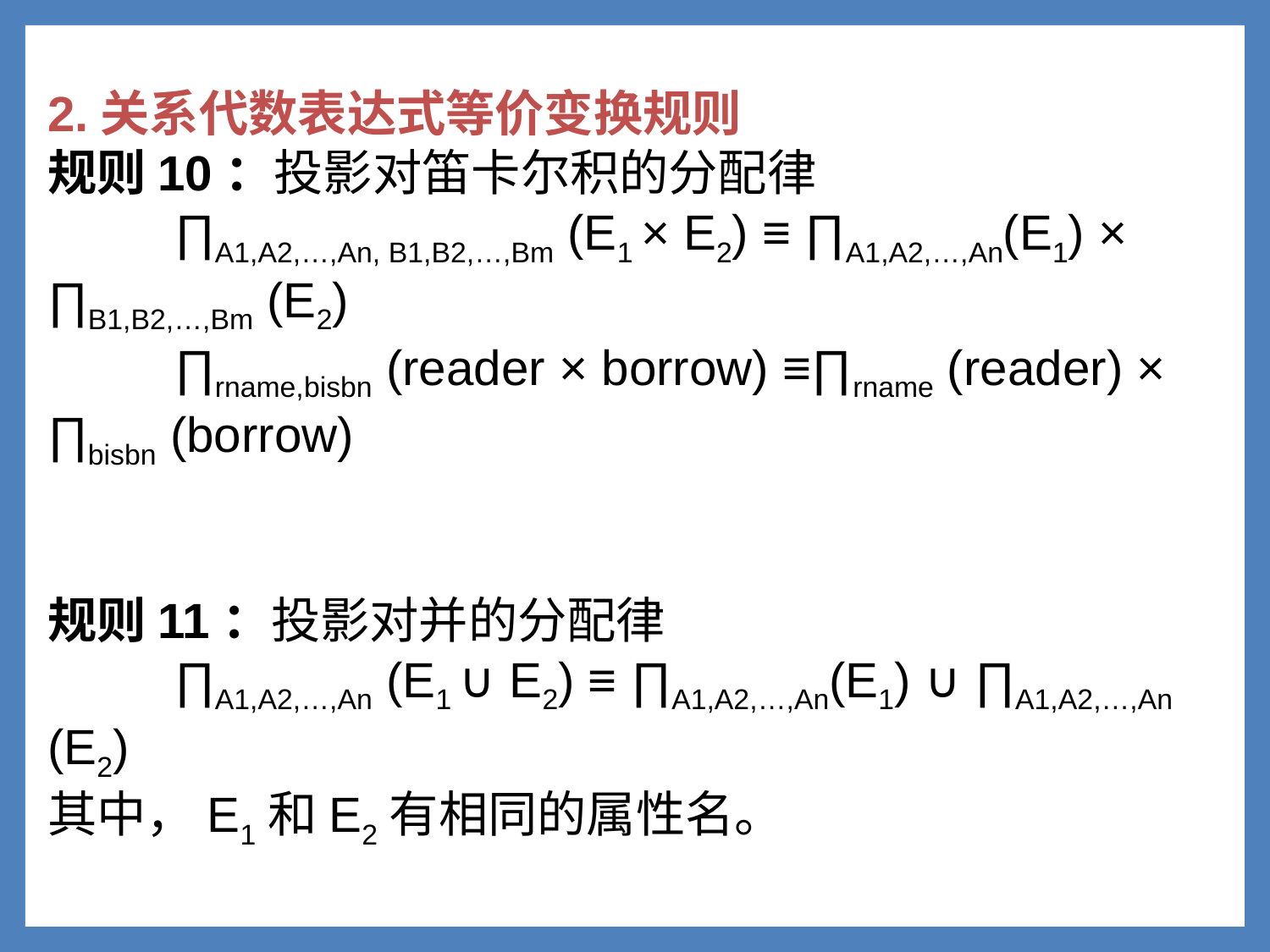

2.关系代数表达式等价变换规则
规则10：投影对笛卡尔积的分配律
	∏A1,A2,…,An, B1,B2,…,Bm (E1 × E2) ≡ ∏A1,A2,…,An(E1) × ∏B1,B2,…,Bm (E2)
	∏rname,bisbn (reader × borrow) ≡∏rname (reader) × ∏bisbn (borrow)

规则11：投影对并的分配律
	∏A1,A2,…,An (E1 ∪ E2) ≡ ∏A1,A2,…,An(E1) ∪ ∏A1,A2,…,An (E2)
其中，E1和E2有相同的属性名。

1